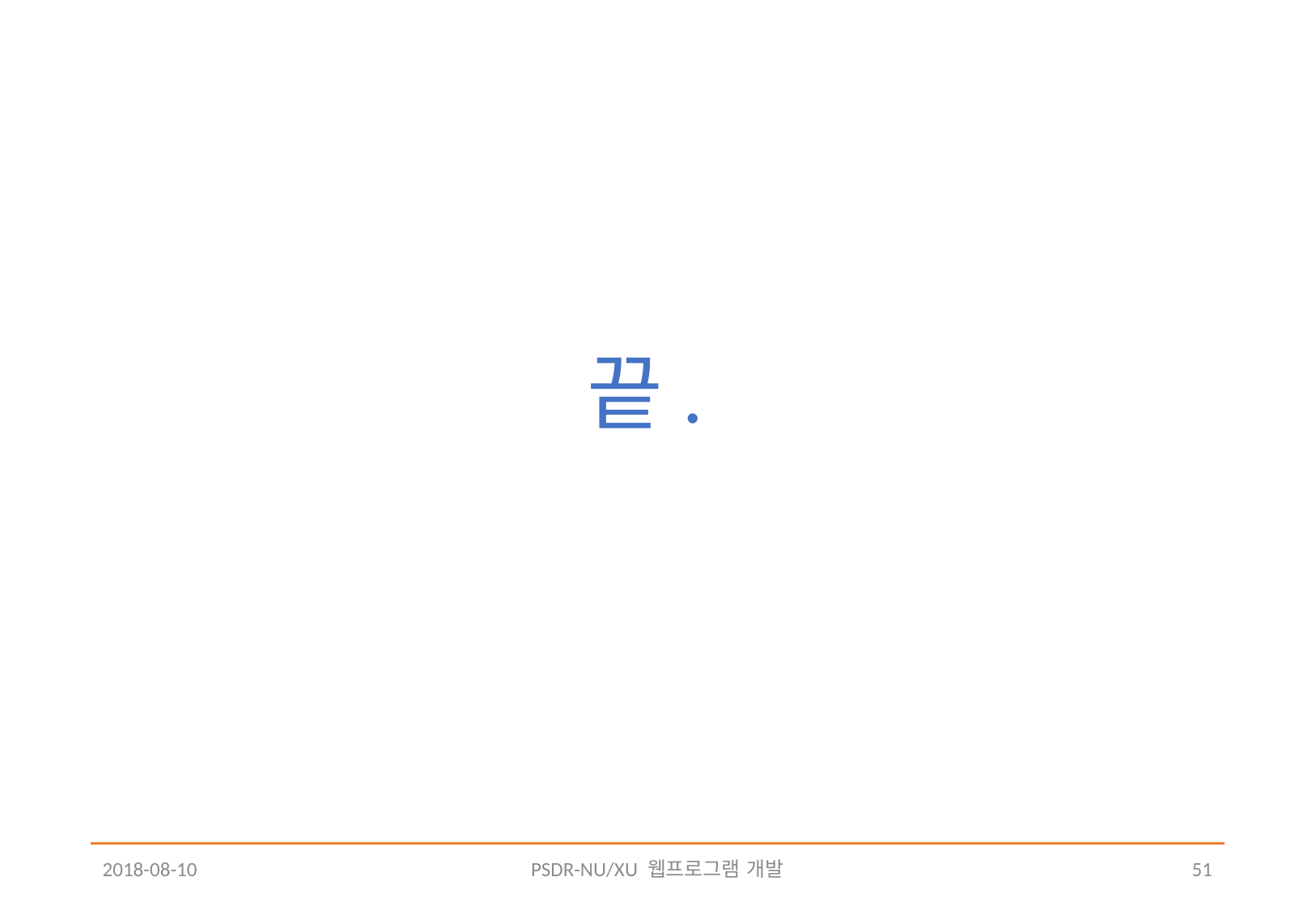

# 끝.
2018-08-10
PSDR-NU/XU 웹프로그램 개발
51